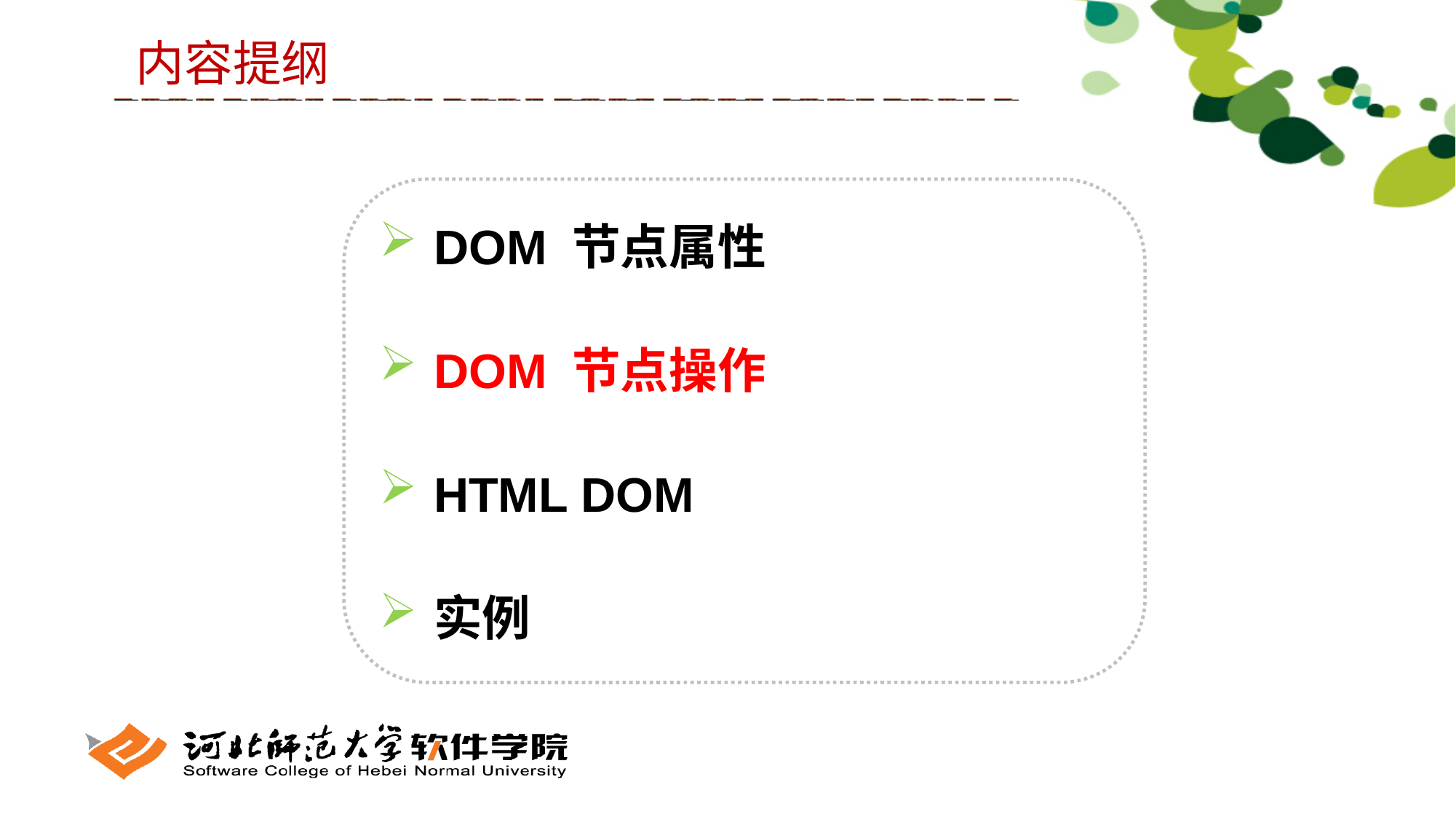

内容提纲

DOM 节点属性
DOM 节点操作
HTML DOM
实例